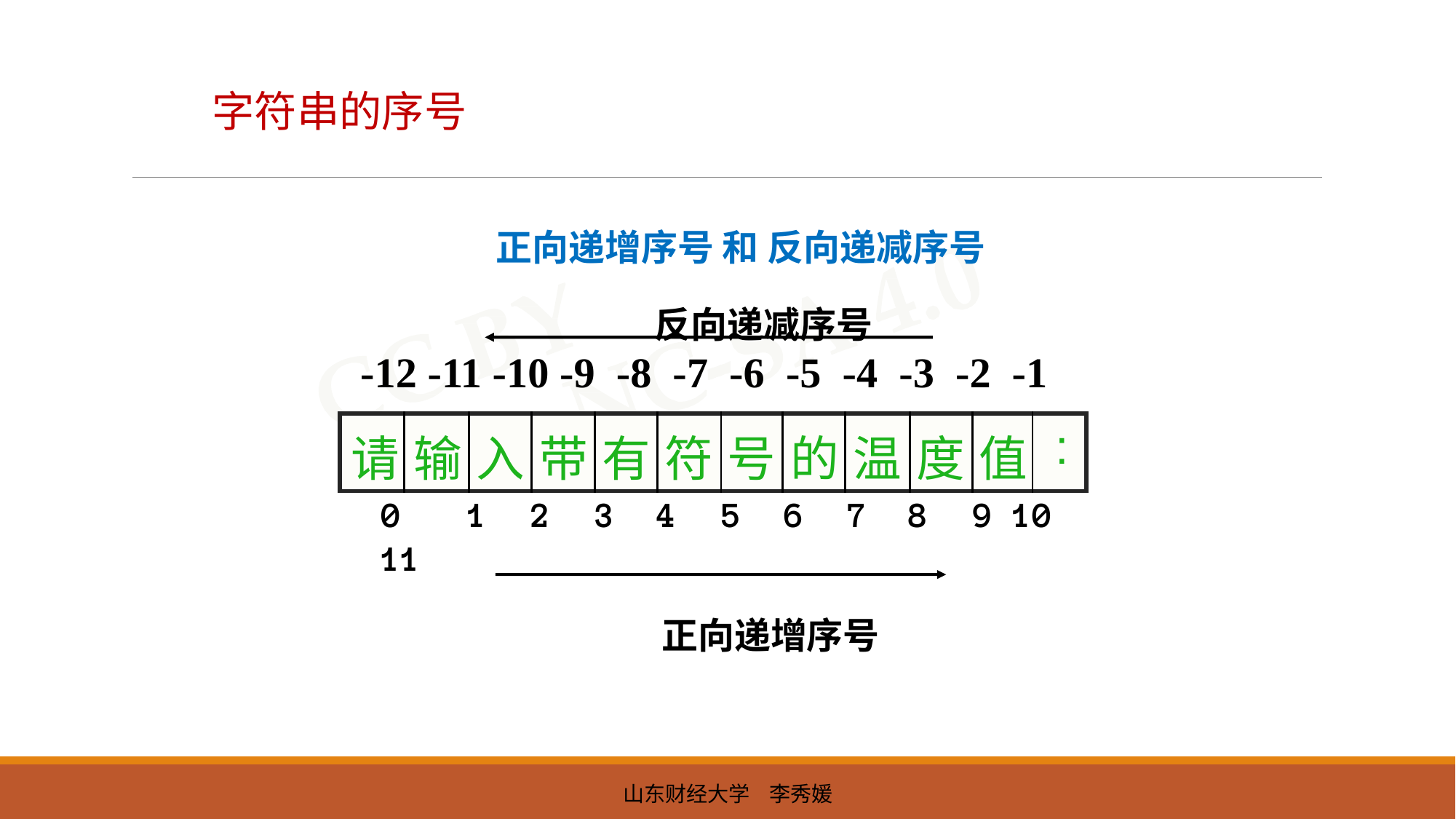

字符串的序号
正向递增序号 和 反向递减序号
反向递减序号
-12 -11 -10 -9  -8  -7  -6  -5  -4  -3  -2  -1

0	1	2	3	4	5	6	7	8	9 10 11
正向递增序号

| 请 | 输 | 入 | 带 | 有 | 符 | 号 | 的 | 温 | 度 | 值 | : |
| --- | --- | --- | --- | --- | --- | --- | --- | --- | --- | --- | --- |

山东财经大学   李秀媛